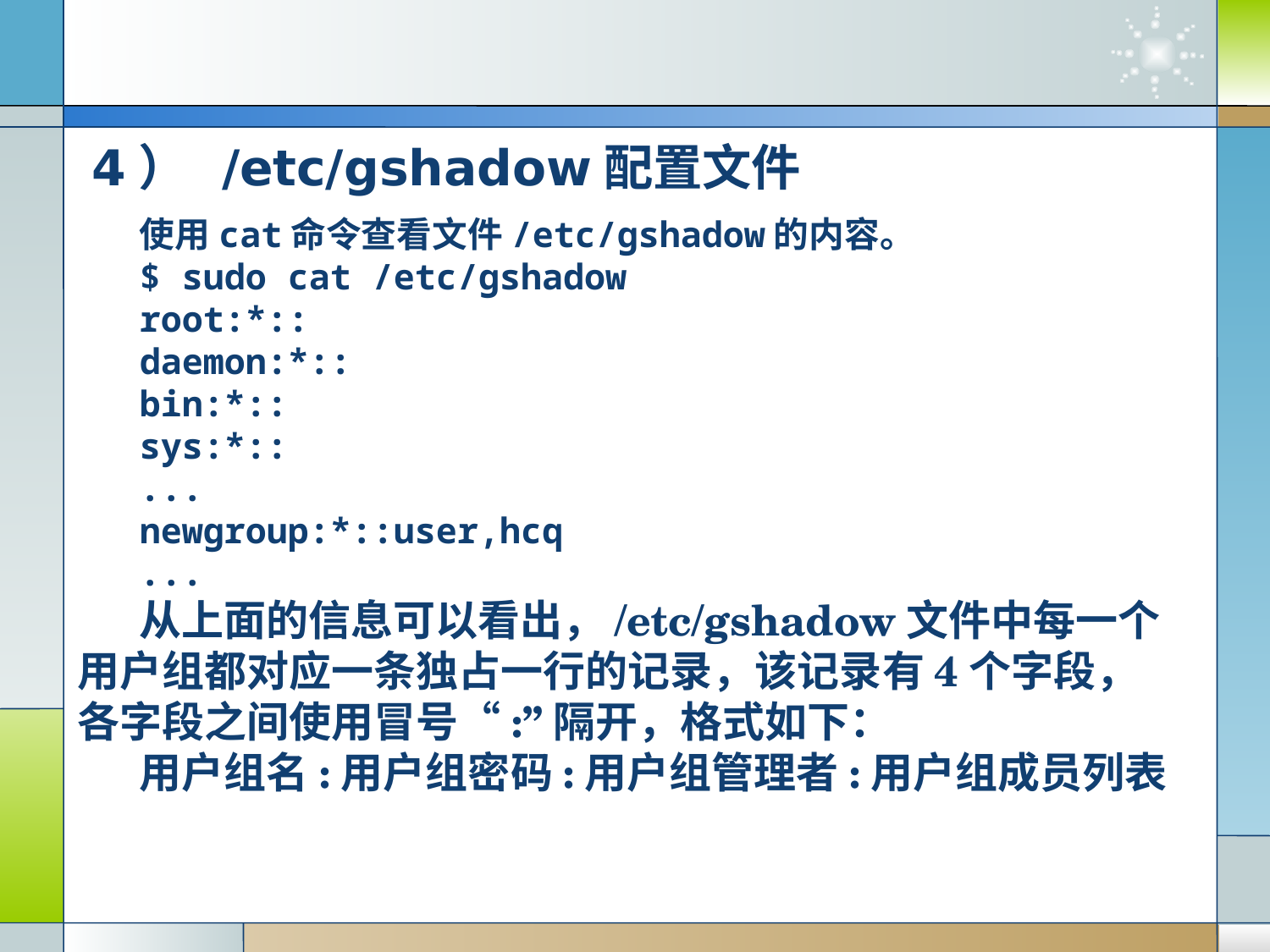

# 4）  /etc/gshadow配置文件
使用cat命令查看文件/etc/gshadow的内容。
$ sudo cat /etc/gshadow
root:*::
daemon:*::
bin:*::
sys:*::
...
newgroup:*::user,hcq
...
从上面的信息可以看出，/etc/gshadow文件中每一个用户组都对应一条独占一行的记录，该记录有4个字段，各字段之间使用冒号“:”隔开，格式如下：
用户组名:用户组密码:用户组管理者:用户组成员列表